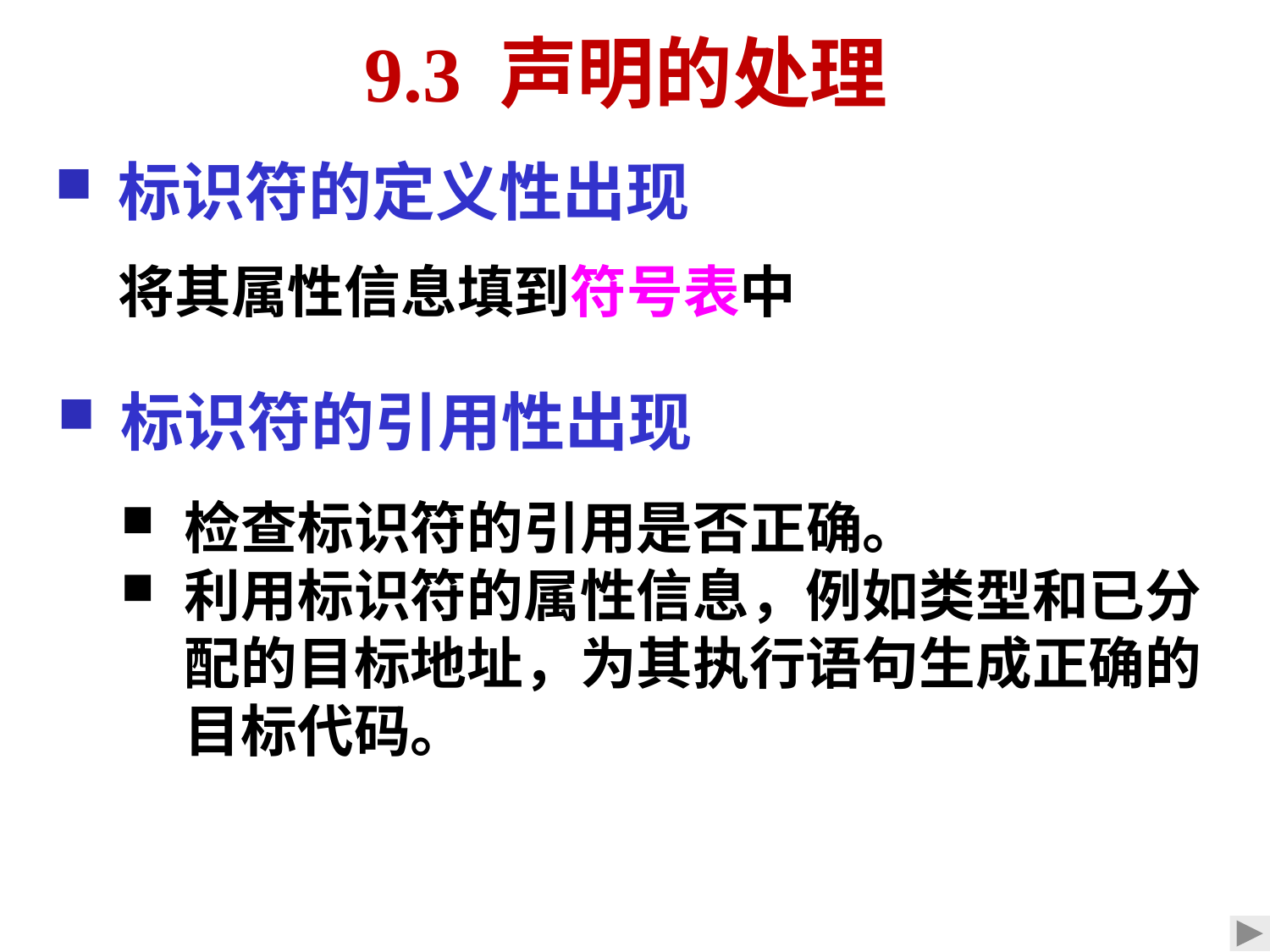

# 9.3 声明的处理
标识符的定义性出现
将其属性信息填到符号表中
标识符的引用性出现
检查标识符的引用是否正确。
利用标识符的属性信息，例如类型和已分配的目标地址，为其执行语句生成正确的目标代码。